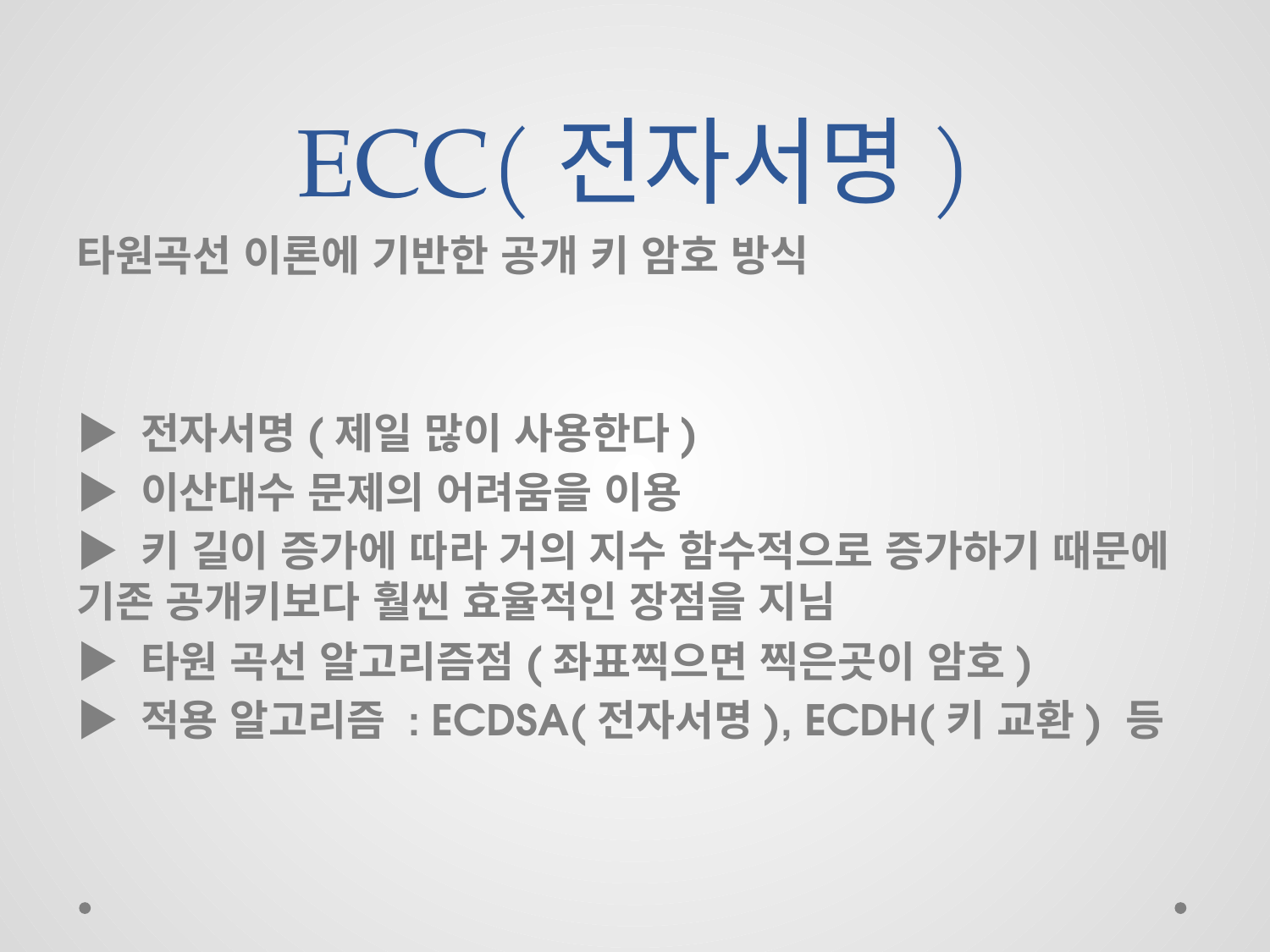

# ECC(전자서명)
타원곡선 이론에 기반한 공개 키 암호 방식

▶ 전자서명(제일 많이 사용한다)
▶ 이산대수 문제의 어려움을 이용
▶ 키 길이 증가에 따라 거의 지수 함수적으로 증가하기 때문에 기존 공개키보다 훨씬 효율적인 장점을 지님
▶ 타원 곡선 알고리즘점(좌표찍으면 찍은곳이 암호)
▶ 적용 알고리즘 : ECDSA(전자서명), ECDH(키 교환) 등